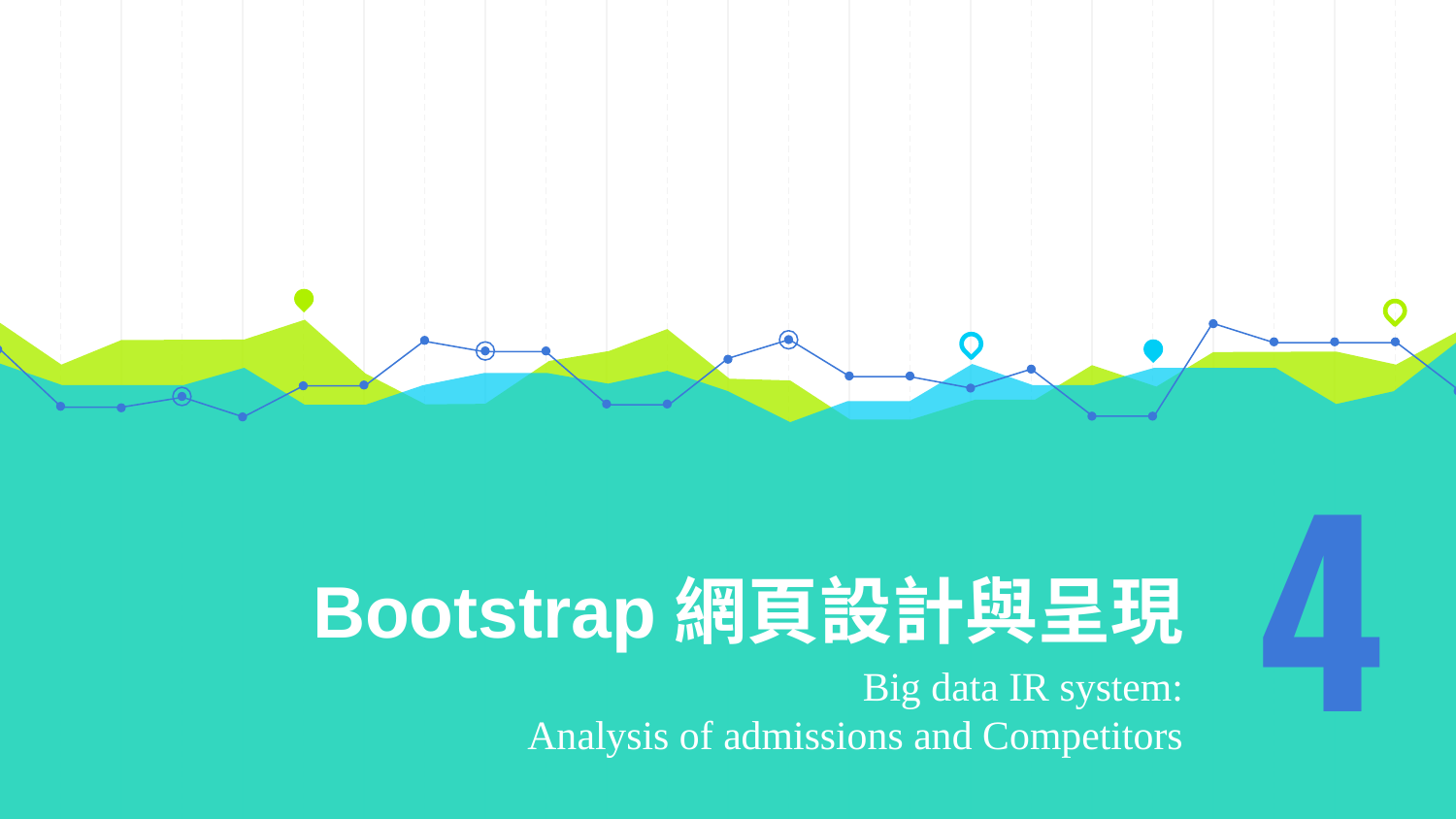

# Bootstrap網頁設計與呈現
4
Big data IR system:
Analysis of admissions and Competitors